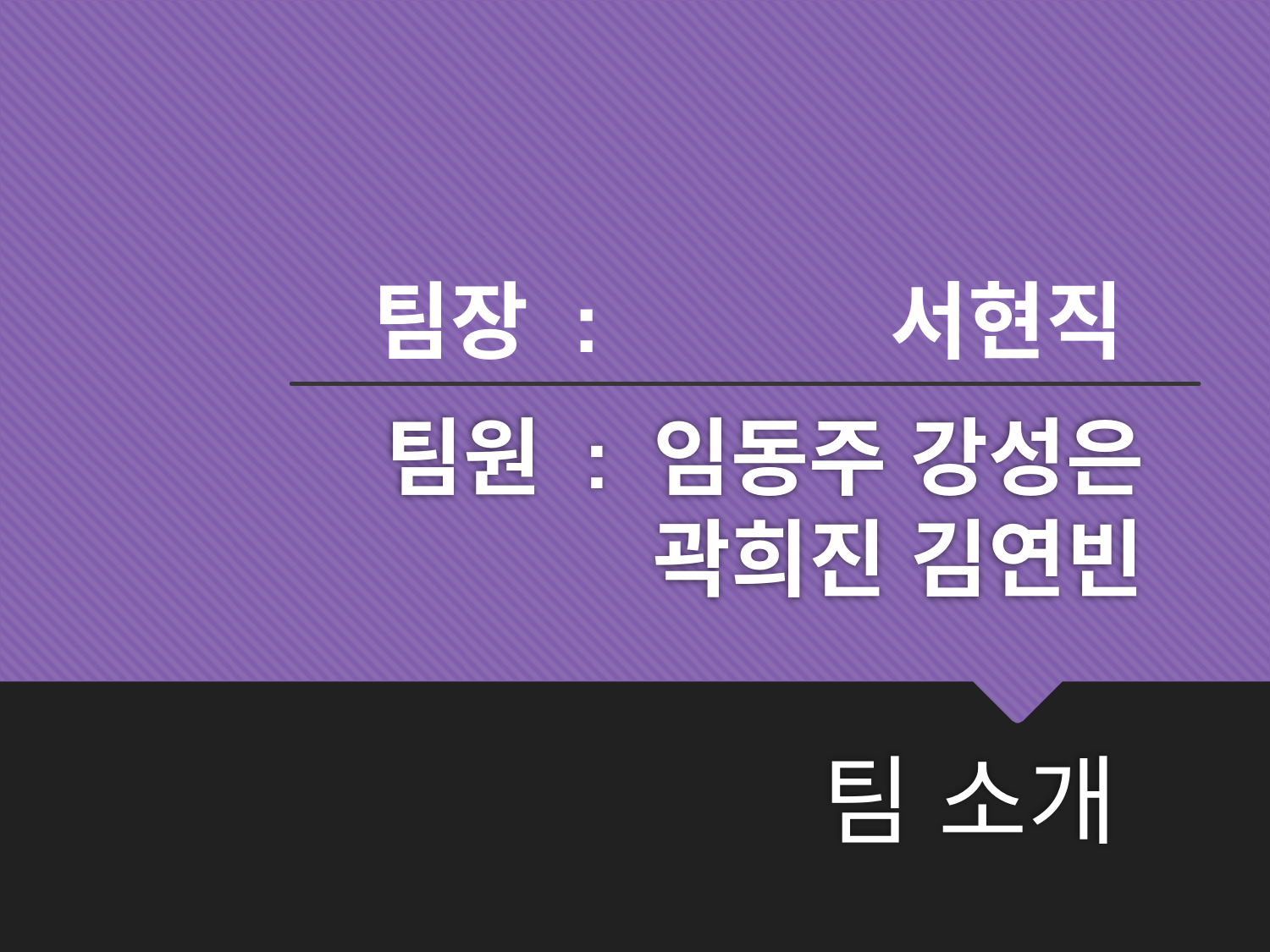

팀장 :
서현직
# 팀원 : 임동주 강성은 곽희진 김연빈
팀 소개